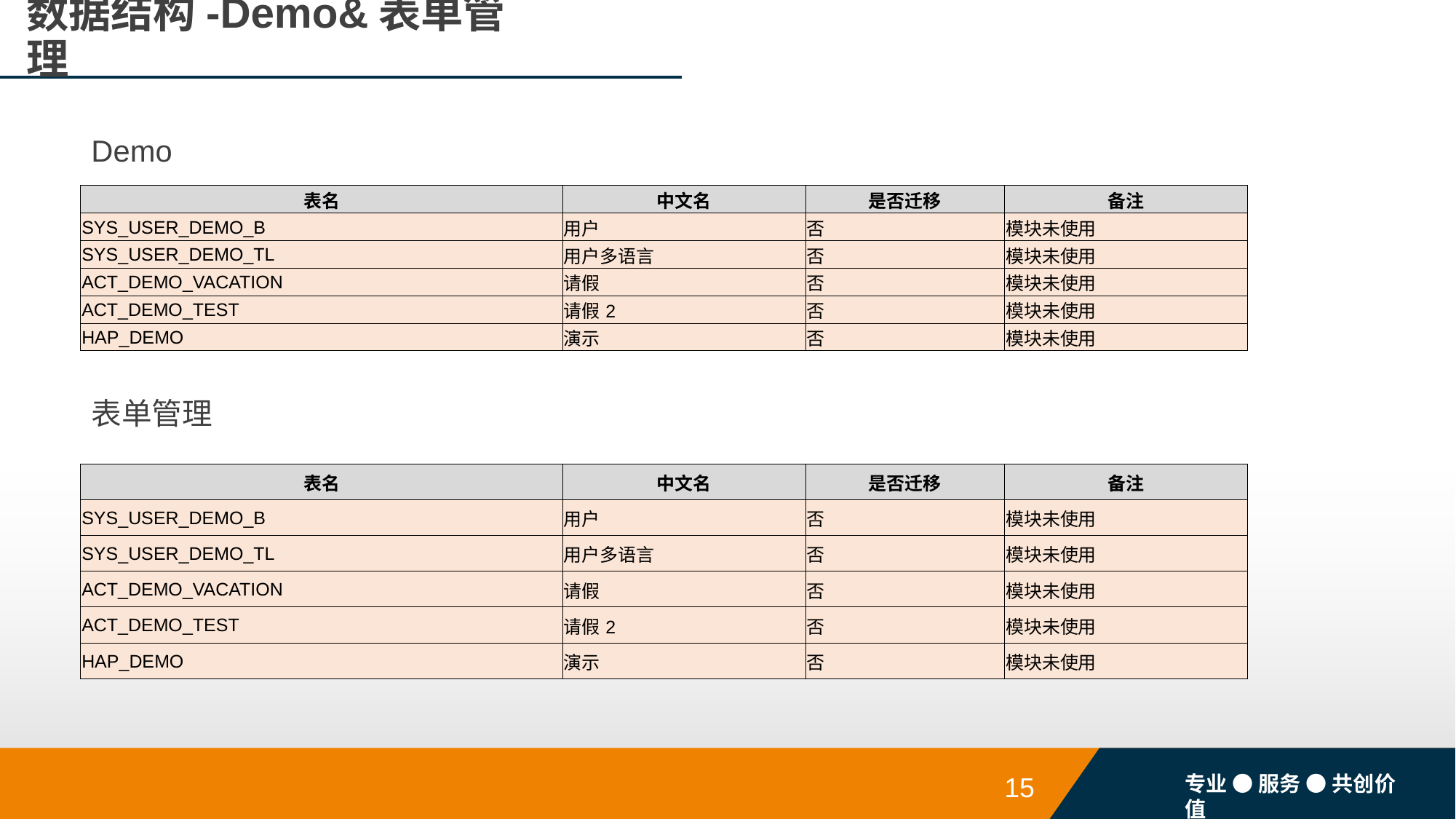

# 数据结构-Demo&表单管理
Demo
| 表名 | 中文名 | 是否迁移 | 备注 |
| --- | --- | --- | --- |
| SYS\_USER\_DEMO\_B | 用户 | 否 | 模块未使用 |
| SYS\_USER\_DEMO\_TL | 用户多语言 | 否 | 模块未使用 |
| ACT\_DEMO\_VACATION | 请假 | 否 | 模块未使用 |
| ACT\_DEMO\_TEST | 请假2 | 否 | 模块未使用 |
| HAP\_DEMO | 演示 | 否 | 模块未使用 |
表单管理
| 表名 | 中文名 | 是否迁移 | 备注 |
| --- | --- | --- | --- |
| SYS\_USER\_DEMO\_B | 用户 | 否 | 模块未使用 |
| SYS\_USER\_DEMO\_TL | 用户多语言 | 否 | 模块未使用 |
| ACT\_DEMO\_VACATION | 请假 | 否 | 模块未使用 |
| ACT\_DEMO\_TEST | 请假2 | 否 | 模块未使用 |
| HAP\_DEMO | 演示 | 否 | 模块未使用 |